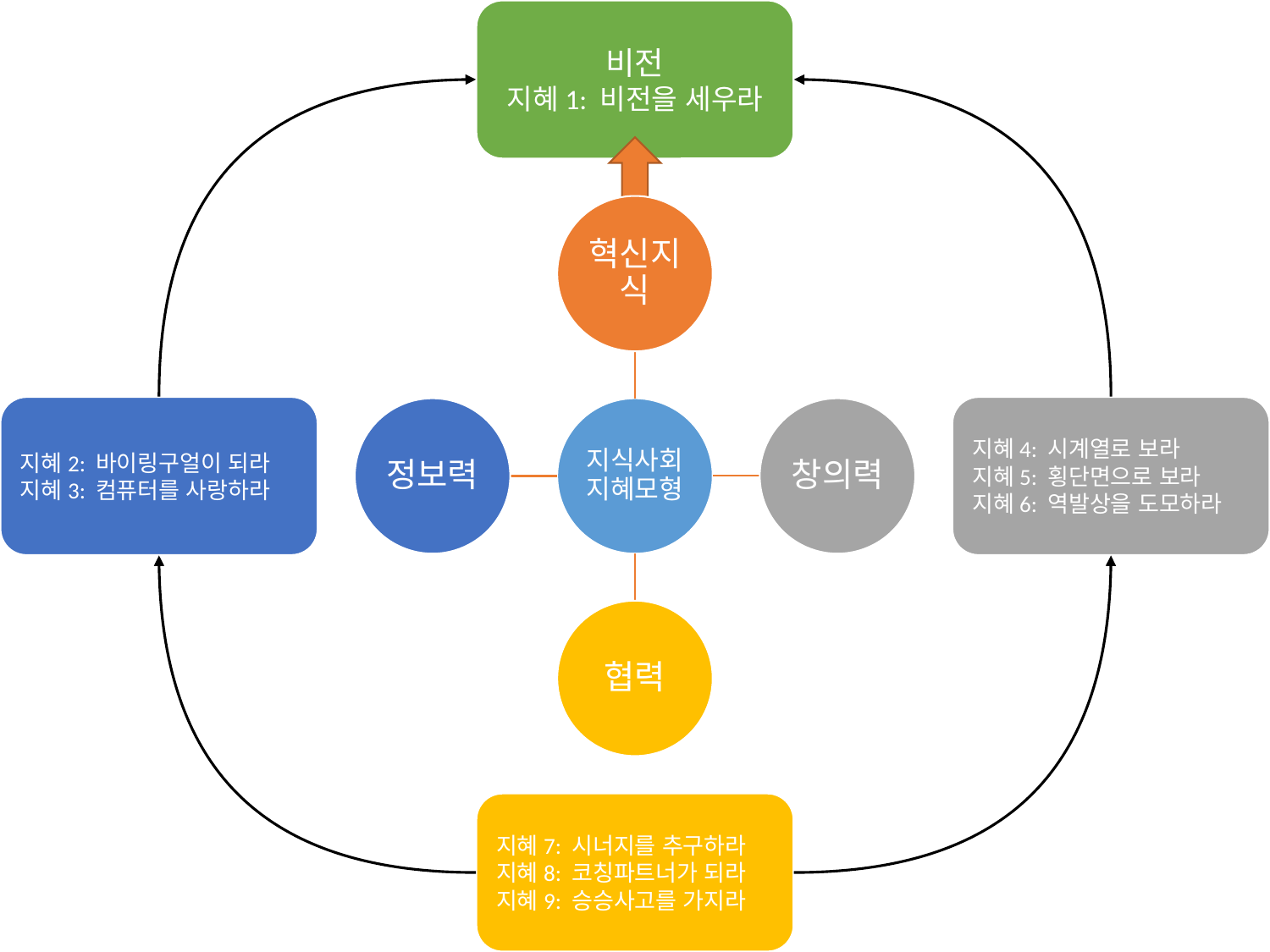

비전
지혜1: 비전을 세우라

지식사회지혜모형

혁신지식

창의력

협력

정보력
지혜2: 바이링구얼이 되라
지혜3: 컴퓨터를 사랑하라
지혜4: 시계열로 보라
지혜5: 횡단면으로 보라
지혜6: 역발상을 도모하라
지혜7: 시너지를 추구하라
지혜8: 코칭파트너가 되라
지혜9: 승승사고를 가지라